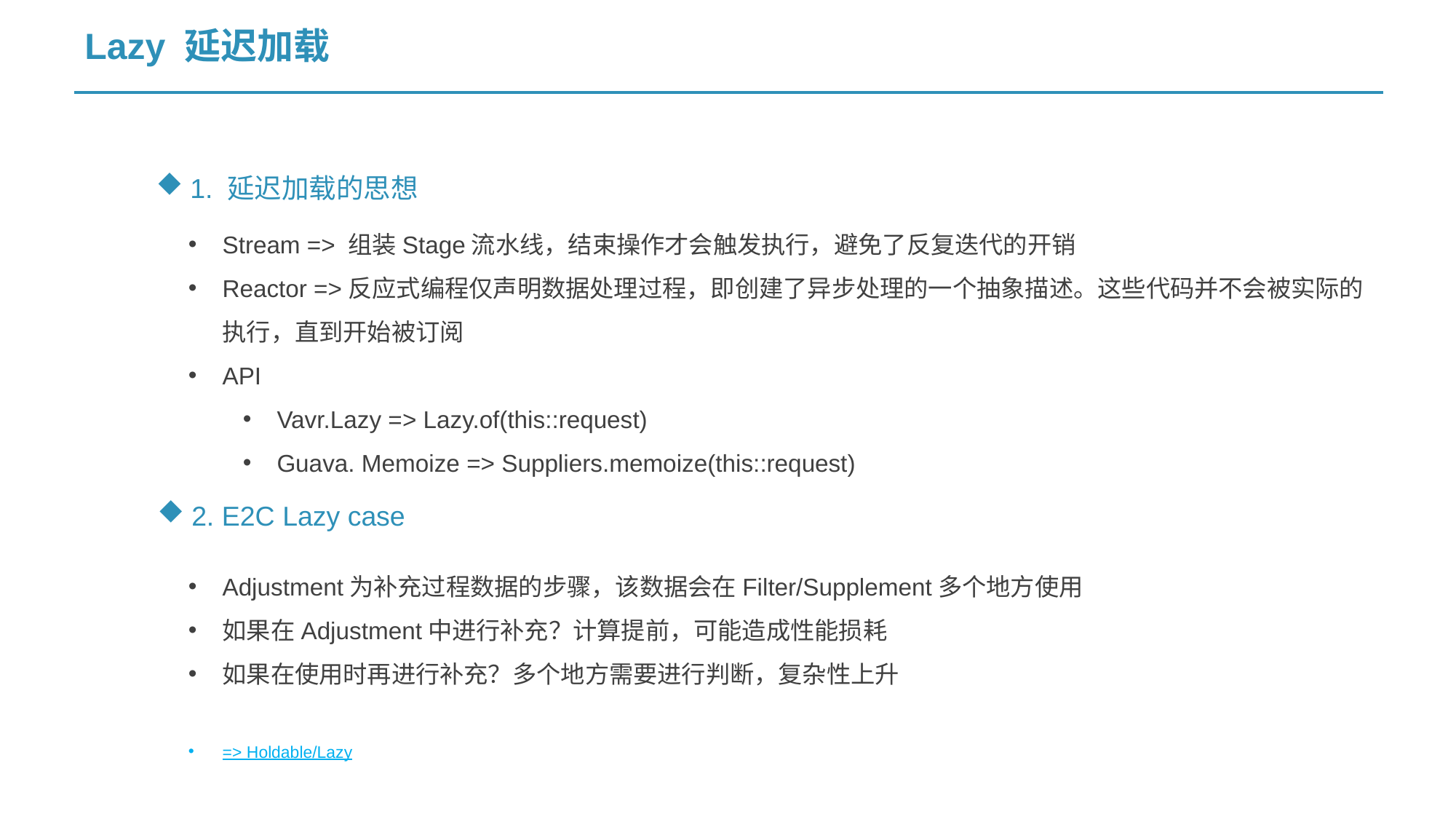

Lazy 延迟加载
1. 延迟加载的思想
Stream => 组装Stage流水线，结束操作才会触发执行，避免了反复迭代的开销
Reactor =>反应式编程仅声明数据处理过程，即创建了异步处理的一个抽象描述。这些代码并不会被实际的执行，直到开始被订阅
API
Vavr.Lazy => Lazy.of(this::request)
Guava. Memoize => Suppliers.memoize(this::request)

2. E2C Lazy case
Adjustment为补充过程数据的步骤，该数据会在Filter/Supplement多个地方使用
如果在Adjustment中进行补充？计算提前，可能造成性能损耗
如果在使用时再进行补充？多个地方需要进行判断，复杂性上升

=> Holdable/Lazy